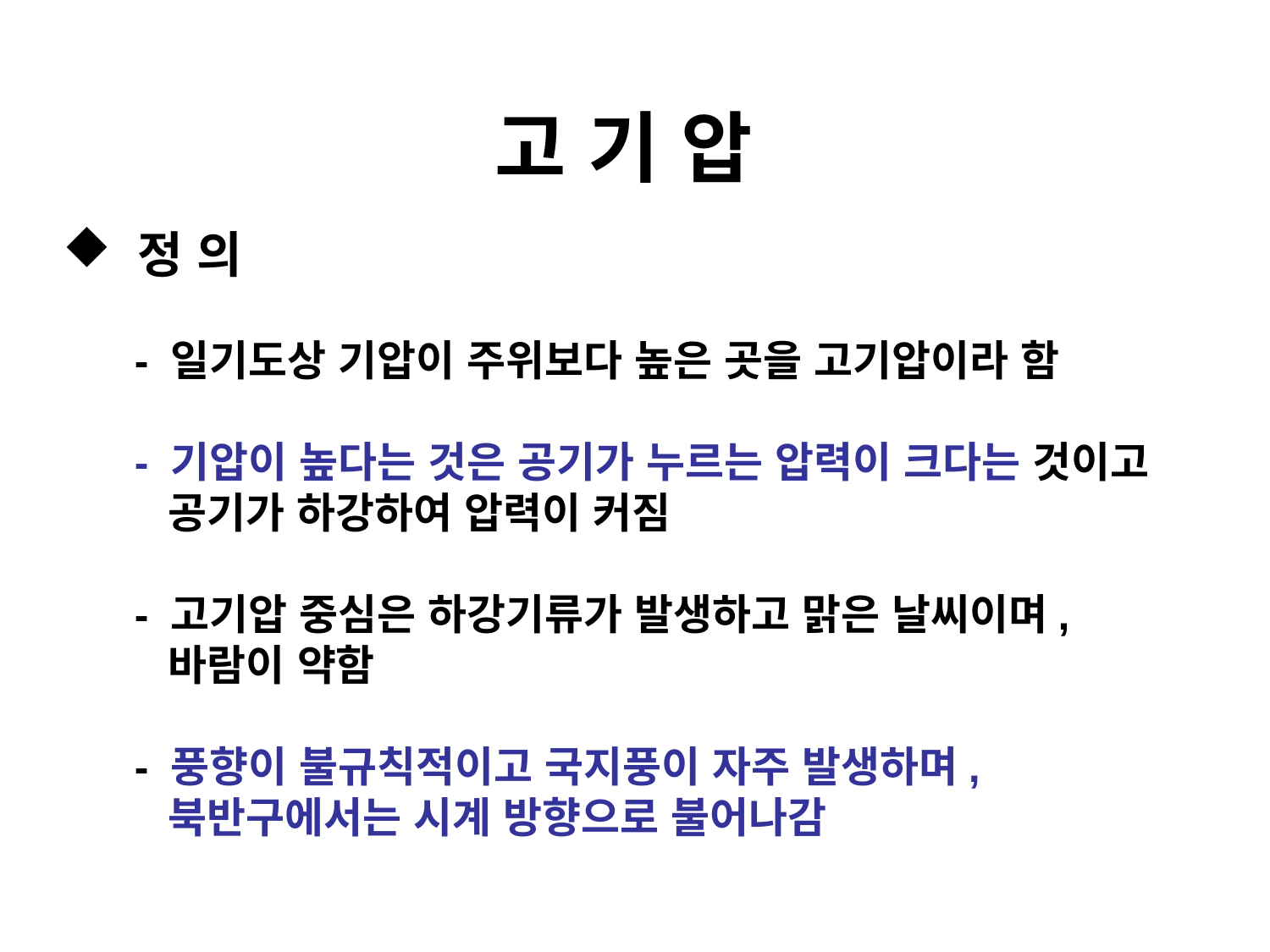

# 고 기 압
 정 의
    - 일기도상 기압이 주위보다 높은 곳을 고기압이라 함
    - 기압이 높다는 것은 공기가 누르는 압력이 크다는 것이고
      공기가 하강하여 압력이 커짐
    - 고기압 중심은 하강기류가 발생하고 맑은 날씨이며,
      바람이 약함
    - 풍향이 불규칙적이고 국지풍이 자주 발생하며,
      북반구에서는 시계 방향으로 불어나감